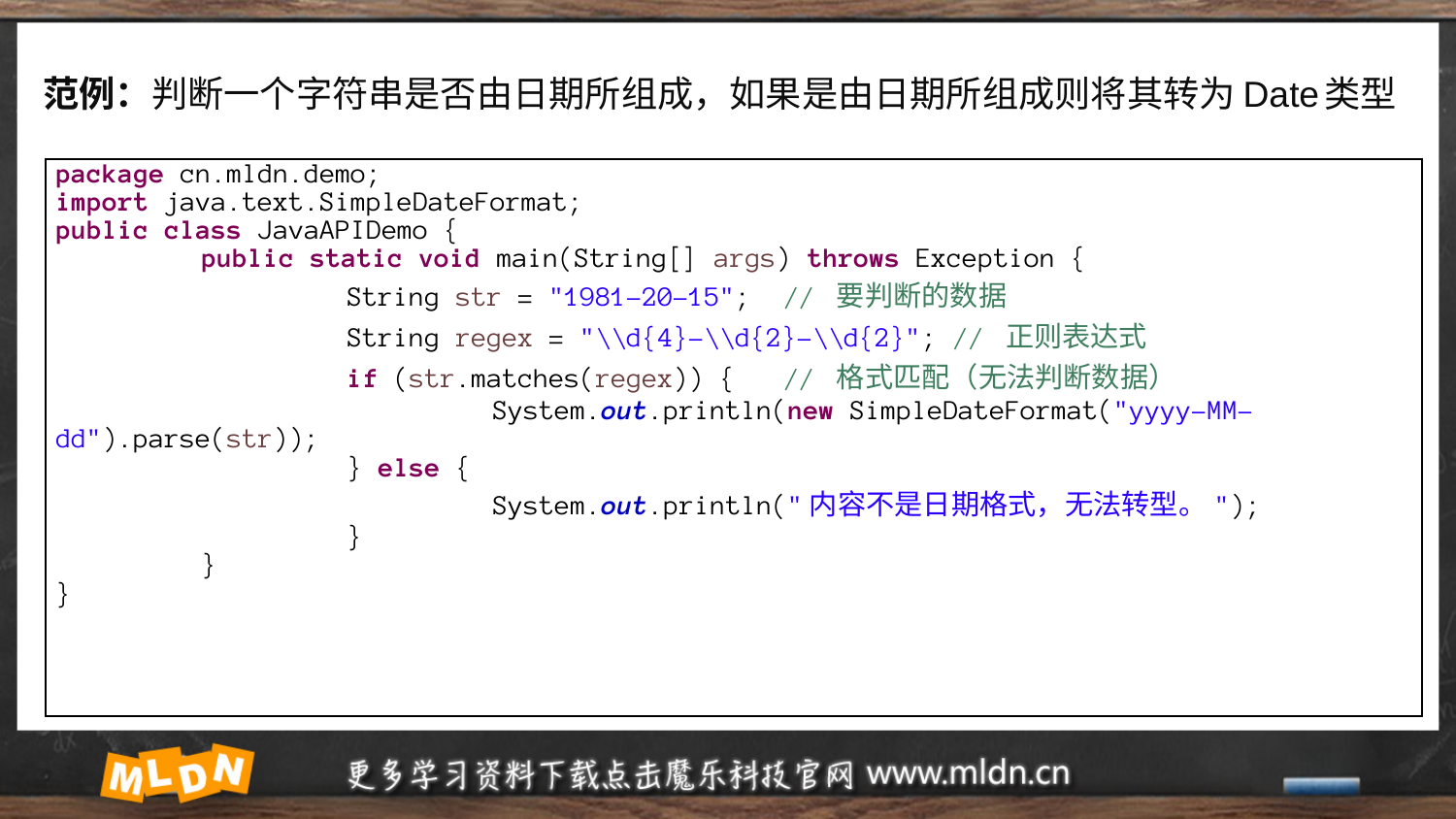

# 范例：判断一个字符串是否由日期所组成，如果是由日期所组成则将其转为Date类型
| package cn.mldn.demo; import java.text.SimpleDateFormat; public class JavaAPIDemo { public static void main(String[] args) throws Exception { String str = "1981-20-15"; // 要判断的数据 String regex = "\\d{4}-\\d{2}-\\d{2}"; // 正则表达式 if (str.matches(regex)) { // 格式匹配（无法判断数据） System.out.println(new SimpleDateFormat("yyyy-MM-dd").parse(str)); } else { System.out.println("内容不是日期格式，无法转型。"); } } } |
| --- |